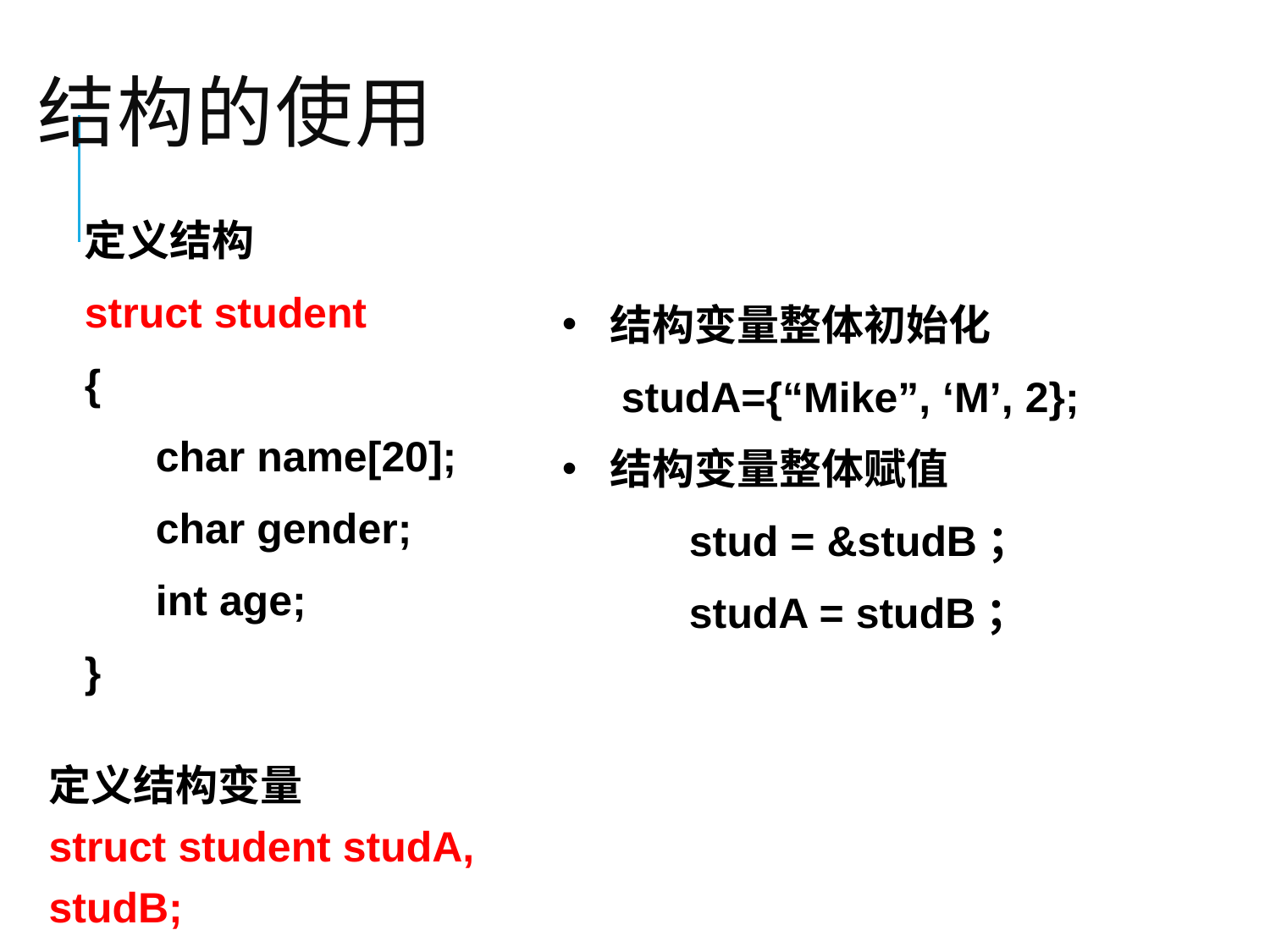

# 结构的使用
定义结构
struct student
{
      char name[20];
      char gender;
      int age;
}
结构变量整体初始化
     studA={“Mike”, ‘M’, 2};
结构变量整体赋值
	stud = &studB；
	studA = studB；
定义结构变量
struct student studA, studB;
Struct student *stud;